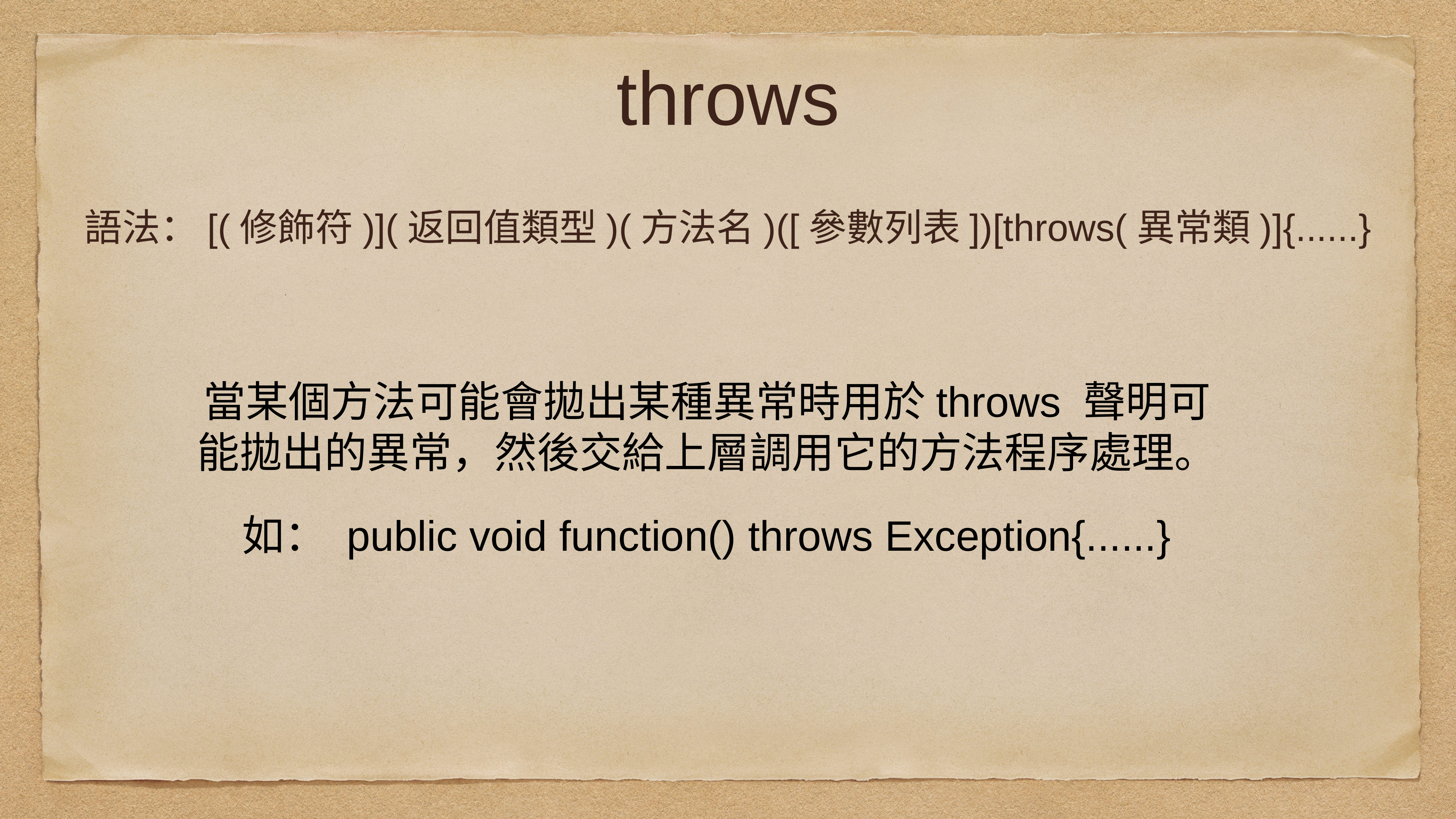

throws
語法：[(修飾符)](返回值類型)(方法名)([參數列表])[throws(異常類)]{......}

當某個方法可能會拋出某種異常時用於throws 聲明可能拋出的異常，然後交給上層調用它的方法程序處理。
如： public void function() throws Exception{......}